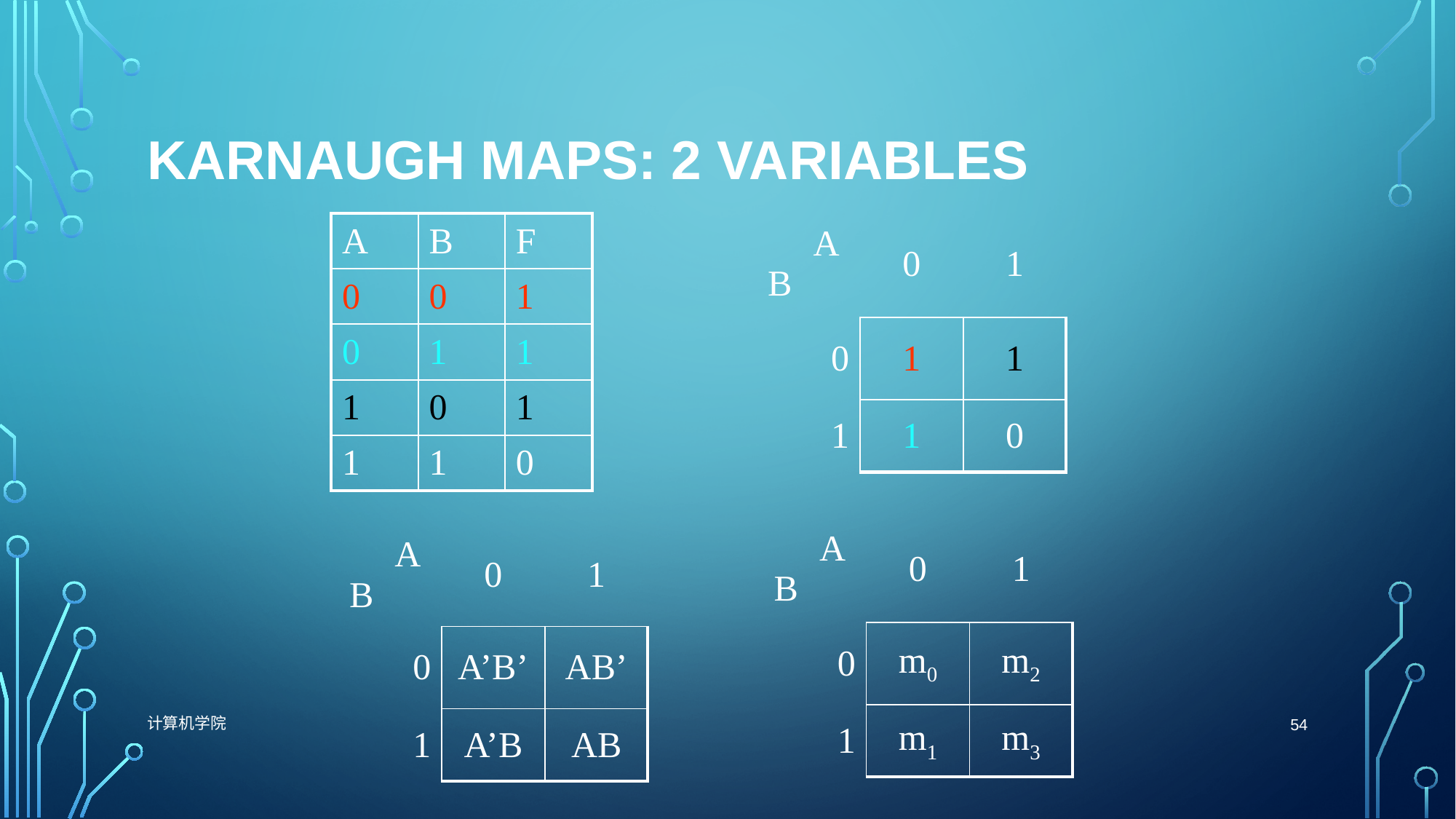

# Karnaugh maps: 2 variables
| A B | 0 | 1 |
| --- | --- | --- |
| 0 | 1 | 1 |
| 1 | 1 | 0 |
| A | B | F |
| --- | --- | --- |
| 0 | 0 | 1 |
| 0 | 1 | 1 |
| 1 | 0 | 1 |
| 1 | 1 | 0 |
| A B | 0 | 1 |
| --- | --- | --- |
| 0 | m0 | m2 |
| 1 | m1 | m3 |
| A B | 0 | 1 |
| --- | --- | --- |
| 0 | A’B’ | AB’ |
| 1 | A’B | AB |
54
计算机学院